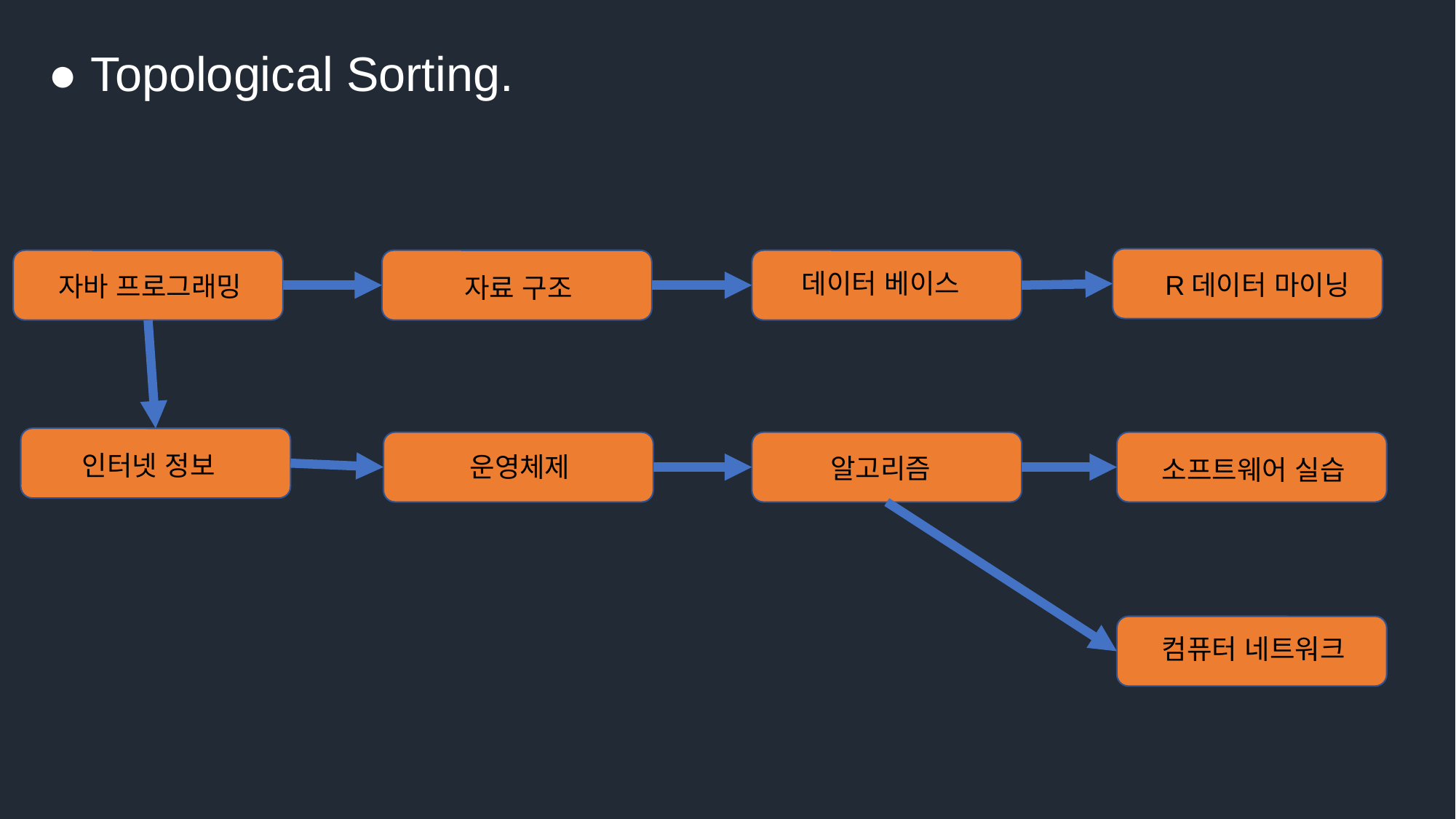

● Topological Sorting.

데이터 베이스
 R데이터 마이닝
자바 프로그래밍
자료 구조

인터넷 정보
운영체제
알고리즘
소프트웨어 실습

컴퓨터 네트워크